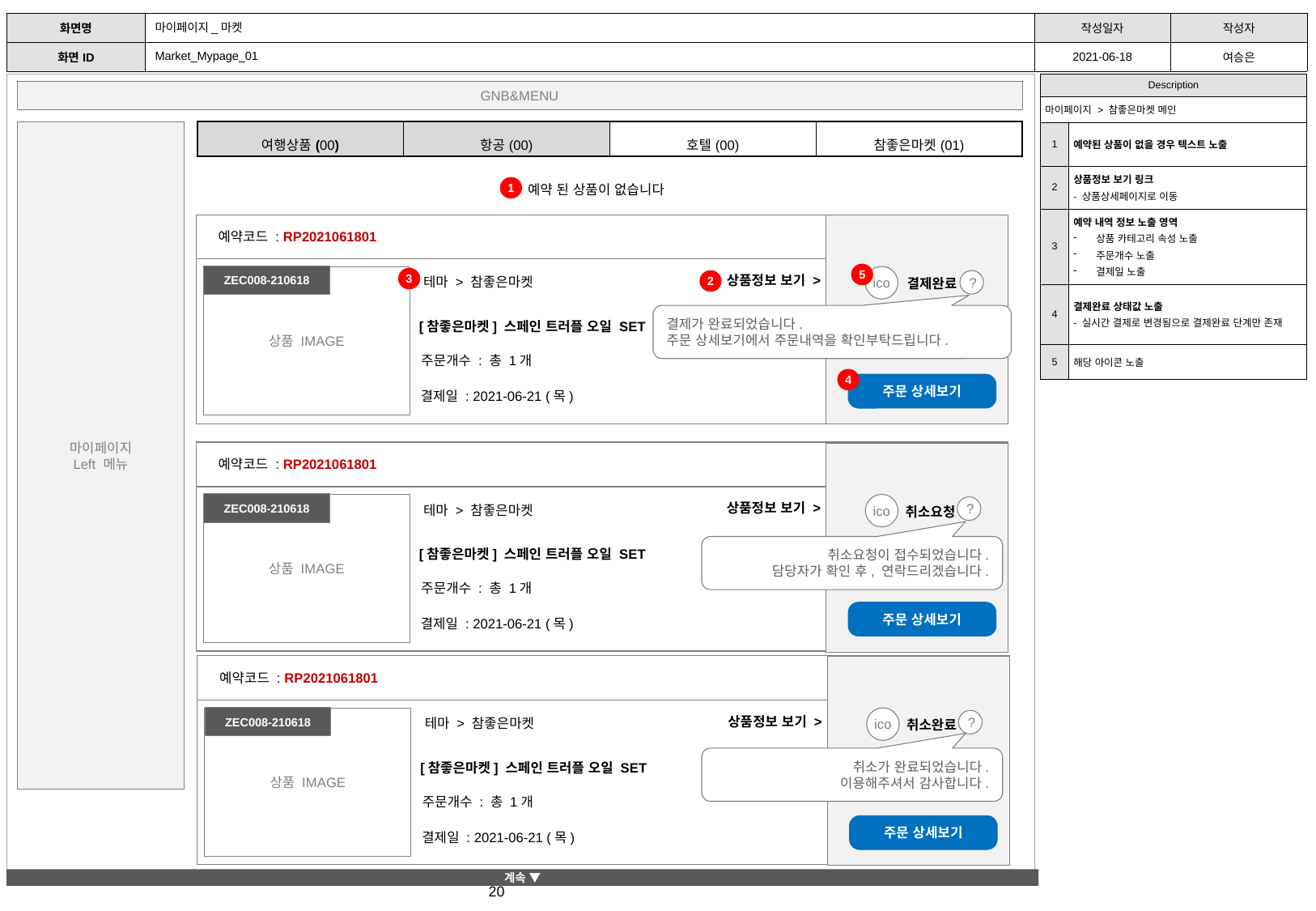

마이페이지_마켓
Market_Mypage_01
| Description |  |
| --- | --- |
| 마이페이지 > 참좋은마켓 메인 |  |
| 1 | 예약된 상품이 없을 경우 텍스트 노출 |
| 2 | 상품정보 보기 링크 - 상품상세페이지로 이동 |
| 3 | 예약 내역 정보 노출 영역 상품 카테고리 속성 노출 주문개수 노출 결제일 노출 |
| 4 | 결제완료 상태값 노출 - 실시간 결제로 변경됨으로 결제완료 단계만 존재 |
| 5 | 해당 아이콘 노출 |
GNB&MENU
마이페이지
Left 메뉴
| 여행상품(00) | 항공(00) | 호텔(00) | 참좋은마켓(01) |
| --- | --- | --- | --- |
예약 된 상품이 없습니다
1

예약코드 : RP2021061801
5
상품정보 보기 >
ZEC008-210618
ico
상품 IMAGE
테마 > 참좋은마켓
3
결제완료
2
?
결제가 완료되었습니다.
주문 상세보기에서 주문내역을 확인부탁드립니다.
[참좋은마켓] 스페인 트러플 오일 SET
주문개수 : 총 1개
4
주문 상세보기
결제일 : 2021-06-21 (목)

예약코드 : RP2021061801
상품정보 보기 >
ZEC008-210618
ico
상품 IMAGE
테마 > 참좋은마켓
?
취소요청
취소요청이 접수되었습니다.
담당자가 확인 후, 연락드리겠습니다.
[참좋은마켓] 스페인 트러플 오일 SET
주문개수 : 총 1개
주문 상세보기
결제일 : 2021-06-21 (목)

예약코드 : RP2021061801
상품정보 보기 >
ZEC008-210618
ico
상품 IMAGE
테마 > 참좋은마켓
?
취소완료
취소가 완료되었습니다.
이용해주셔서 감사합니다.
[참좋은마켓] 스페인 트러플 오일 SET
주문개수 : 총 1개
주문 상세보기
결제일 : 2021-06-21 (목)
계속 ▼